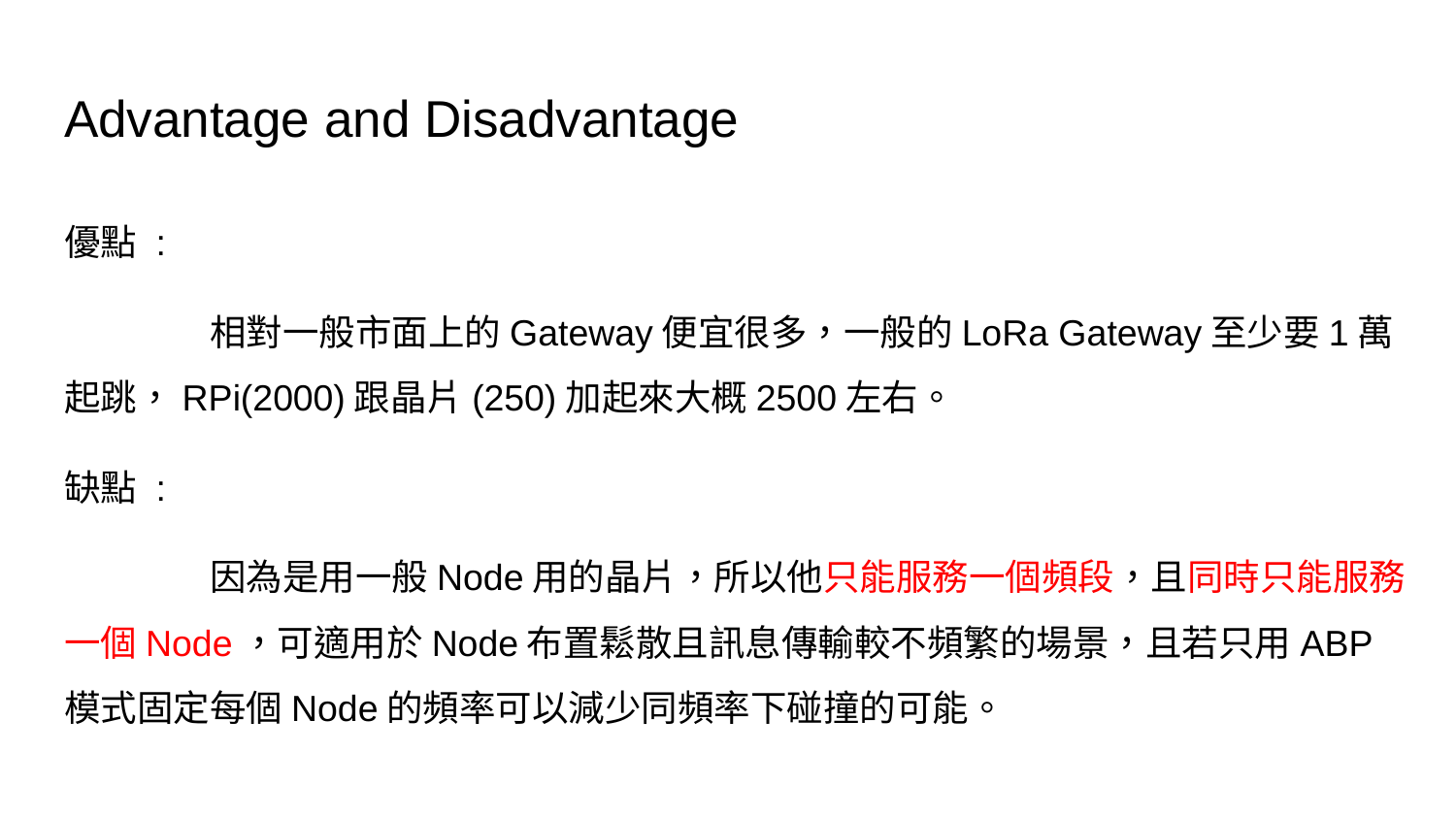

# Advantage and Disadvantage
優點 :
	相對一般市面上的Gateway便宜很多，一般的LoRa Gateway至少要1萬起跳，RPi(2000)跟晶片(250)加起來大概2500左右。
缺點 :
	因為是用一般Node用的晶片，所以他只能服務一個頻段，且同時只能服務一個Node，可適用於Node布置鬆散且訊息傳輸較不頻繁的場景，且若只用ABP模式固定每個Node的頻率可以減少同頻率下碰撞的可能。